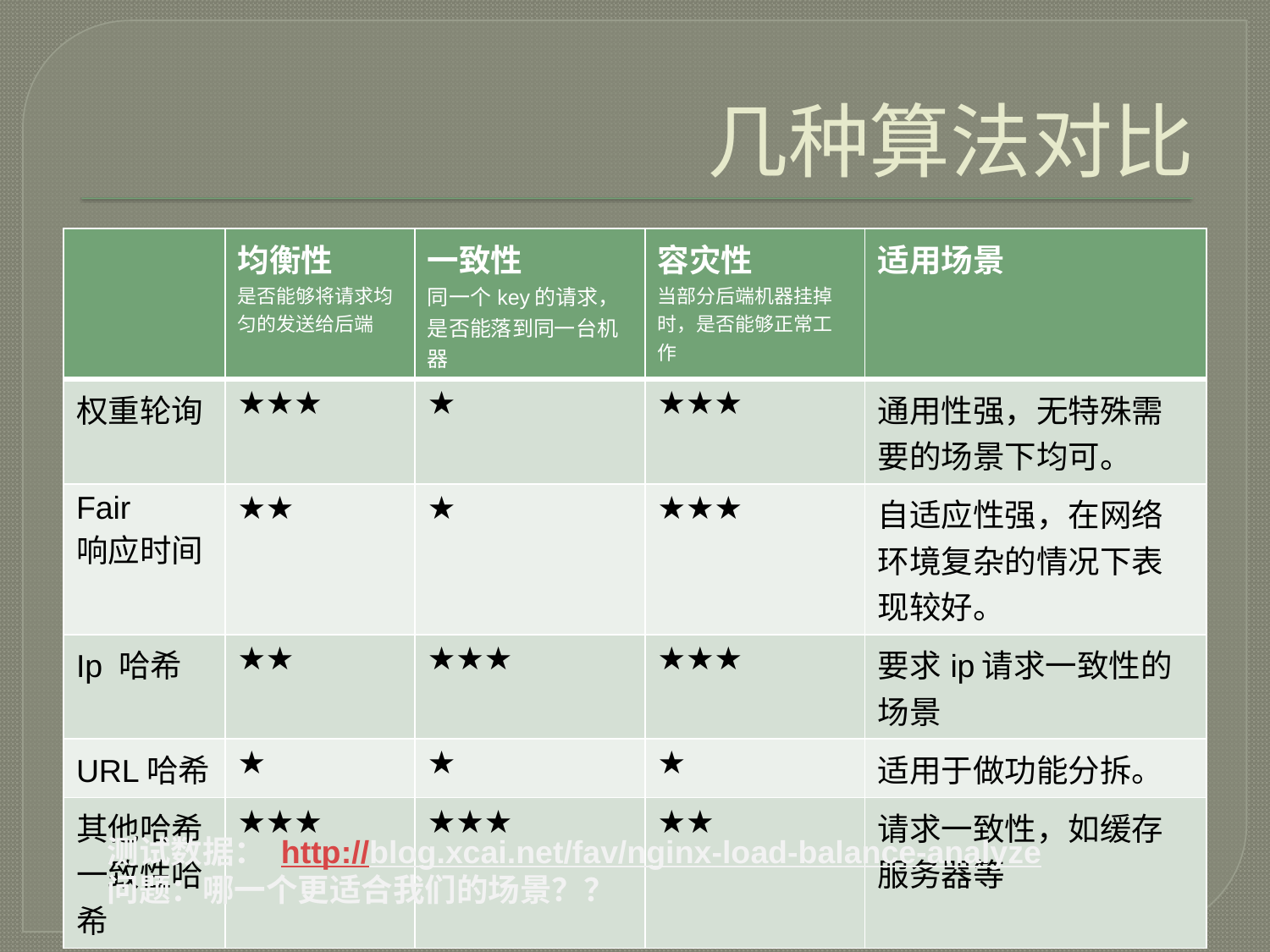

# 几种算法对比
|  | 均衡性 是否能够将请求均匀的发送给后端 | 一致性 同一个key的请求，是否能落到同一台机器 | 容灾性 当部分后端机器挂掉时，是否能够正常工作 | 适用场景 |
| --- | --- | --- | --- | --- |
| 权重轮询 | ★★★ | ★ | ★★★ | 通用性强，无特殊需要的场景下均可。 |
| Fair 响应时间 | ★★ | ★ | ★★★ | 自适应性强，在网络环境复杂的情况下表现较好。 |
| Ip 哈希 | ★★ | ★★★ | ★★★ | 要求ip请求一致性的场景 |
| URL哈希 | ★ | ★ | ★ | 适用于做功能分拆。 |
| 其他哈希 一致性哈希 | ★★★ | ★★★ | ★★ | 请求一致性，如缓存服务器等 |
测试数据： http://blog.xcai.net/fav/nginx-load-balance-analyze
问题：哪一个更适合我们的场景？？